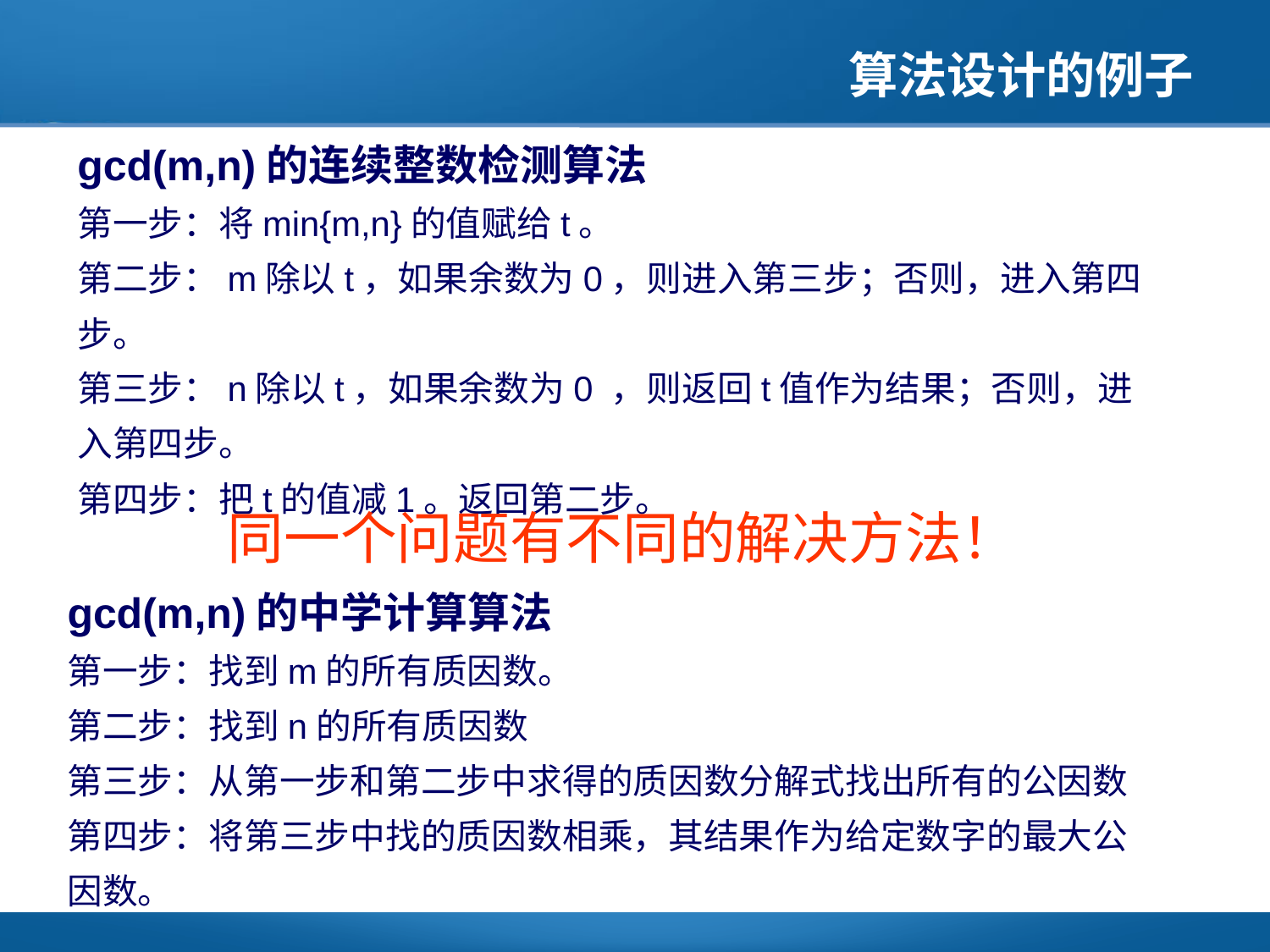

# 算法设计的例子
gcd(m,n)的连续整数检测算法
第一步：将min{m,n}的值赋给t。
第二步：m除以t，如果余数为0，则进入第三步；否则，进入第四步。
第三步：n除以t，如果余数为0 ，则返回t值作为结果；否则，进入第四步。
第四步：把t的值减1。返回第二步。
同一个问题有不同的解决方法！
gcd(m,n)的中学计算算法
第一步：找到m的所有质因数。
第二步：找到n的所有质因数
第三步：从第一步和第二步中求得的质因数分解式找出所有的公因数
第四步：将第三步中找的质因数相乘，其结果作为给定数字的最大公因数。